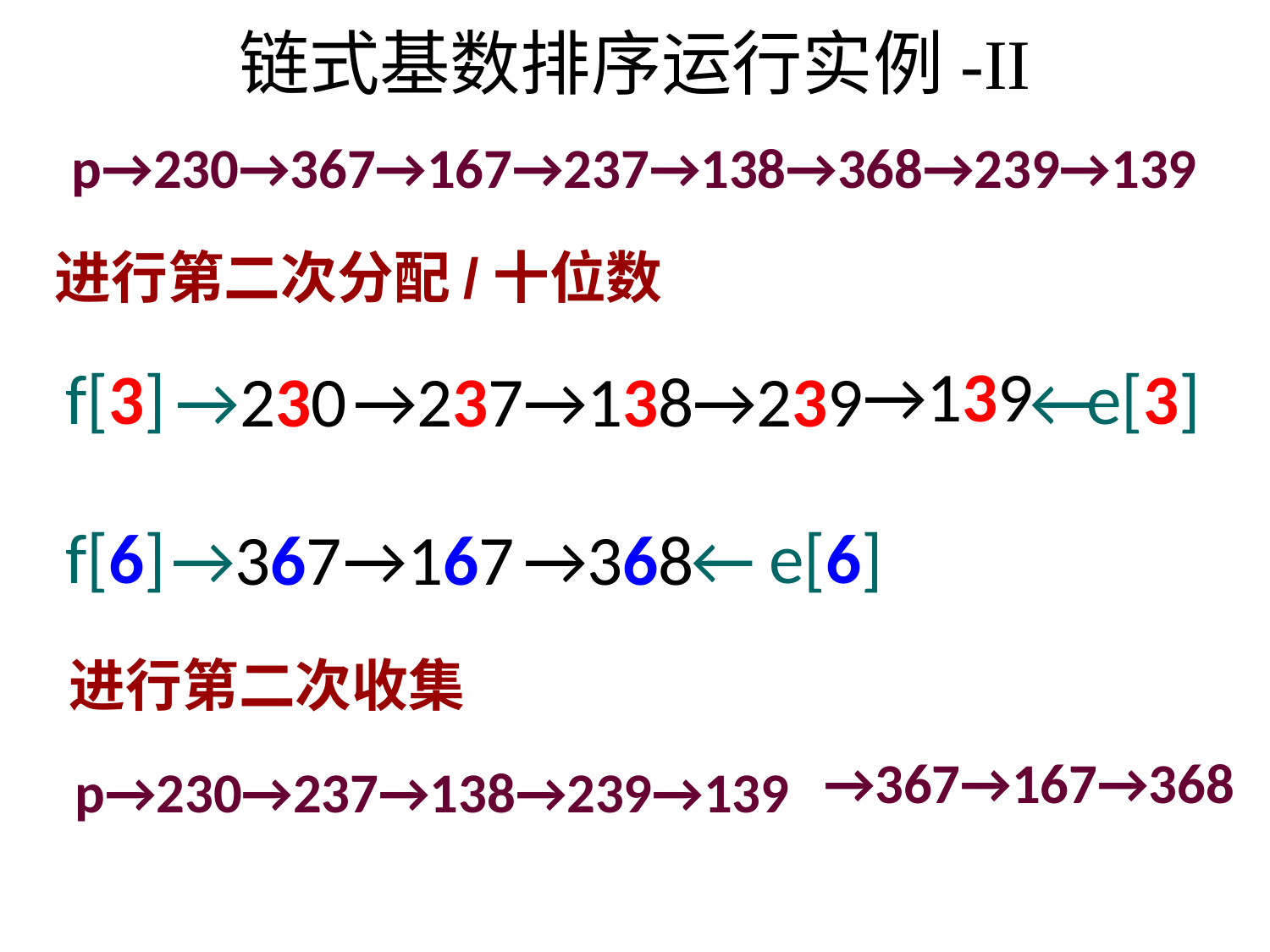

# 链式基数排序运行实例-II
p→230→367→167→237→138→368→239→139
进行第二次分配/十位数
f[3]                                                          e[3]
→139
→230                                           ←
→237
→138
→239
f[6]                                      e[6]
→367                      ←
→167
→368
进行第二次收集
p→230→237→138→239→139
→367→167→368